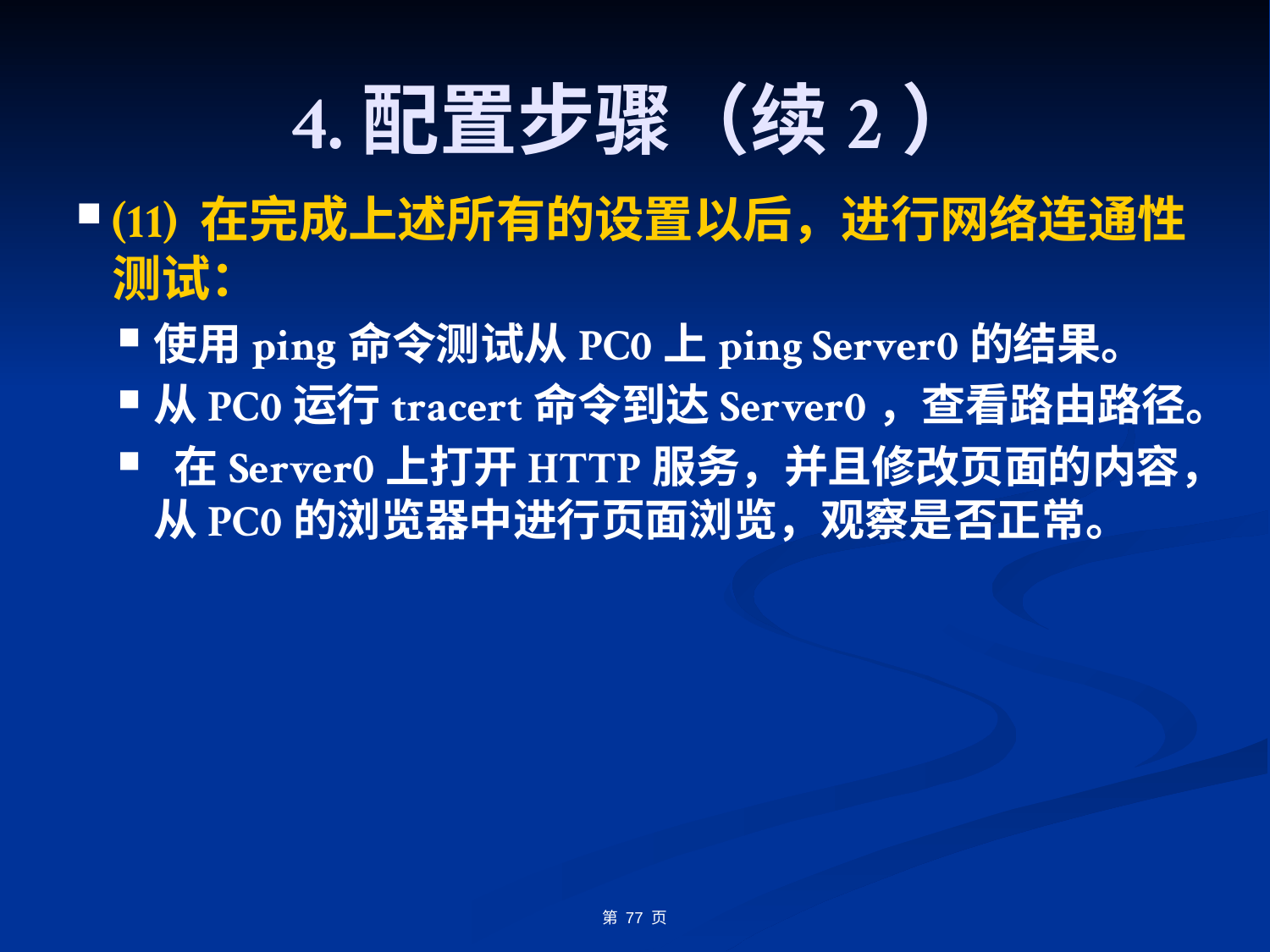

# 4.配置步骤（续2）
(11) 在完成上述所有的设置以后，进行网络连通性测试：
使用ping命令测试从PC0上ping Server0的结果。
从PC0运行tracert命令到达Server0，查看路由路径。
 在Server0上打开HTTP服务，并且修改页面的内容，从PC0的浏览器中进行页面浏览，观察是否正常。
第 77 页